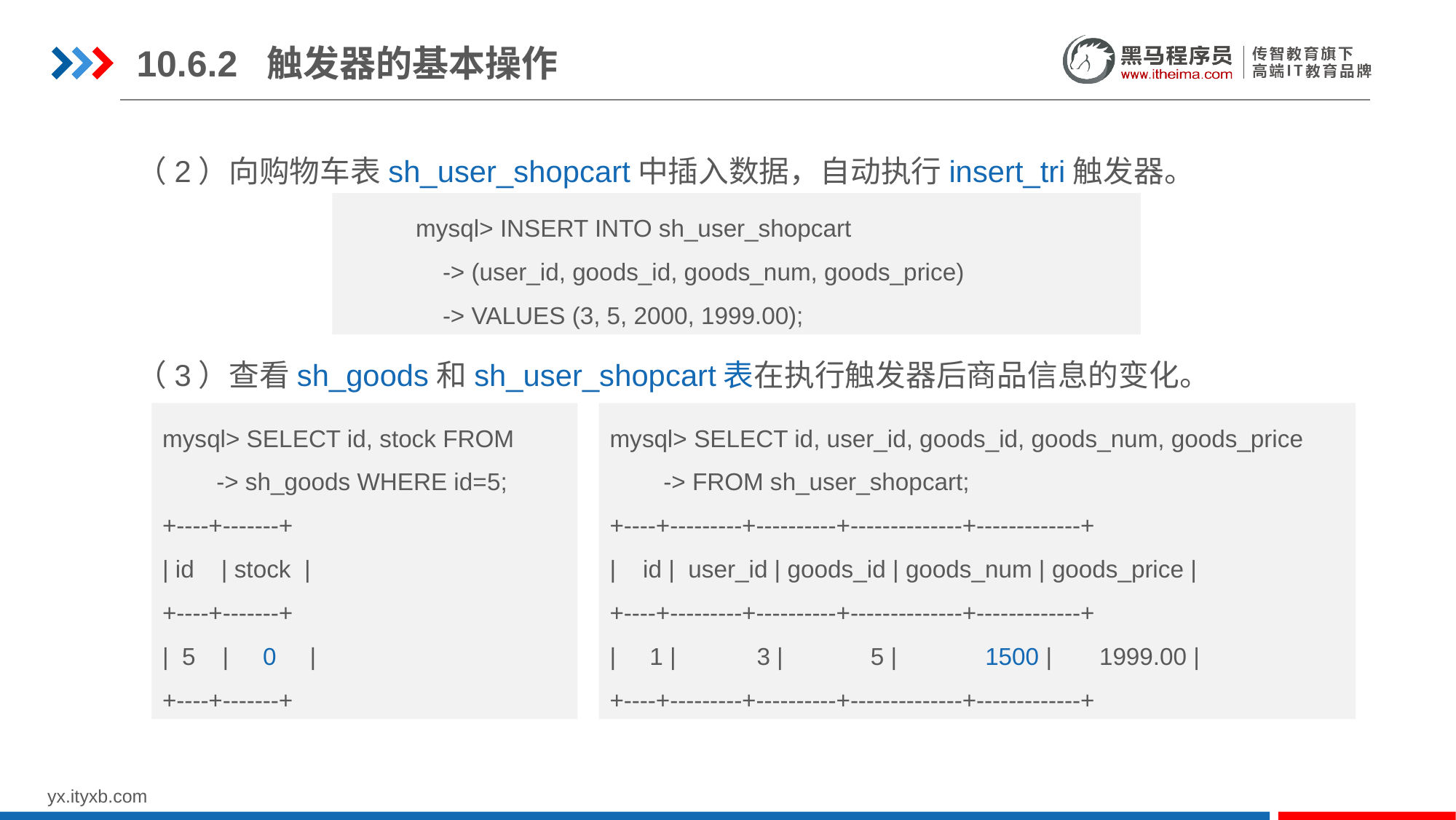

10.6.2  触发器的基本操作
（2）向购物车表sh_user_shopcart中插入数据，自动执行insert_tri触发器。
mysql> INSERT INTO sh_user_shopcart
    -> (user_id, goods_id, goods_num, goods_price)
    -> VALUES (3, 5, 2000, 1999.00);
（3）查看sh_goods和sh_user_shopcart表在执行触发器后商品信息的变化。
mysql> SELECT id, stock FROM
        -> sh_goods WHERE id=5;
+----+-------+
| id    | stock  |
+----+-------+
|  5    |     0     |
+----+-------+
mysql> SELECT id, user_id, goods_id, goods_num, goods_price
        -> FROM sh_user_shopcart;
+----+---------+----------+--------------+-------------+
|    id |  user_id | goods_id | goods_num | goods_price |
+----+---------+----------+--------------+-------------+
|     1 |            3 |             5 |             1500 |       1999.00 |
+----+---------+----------+--------------+-------------+